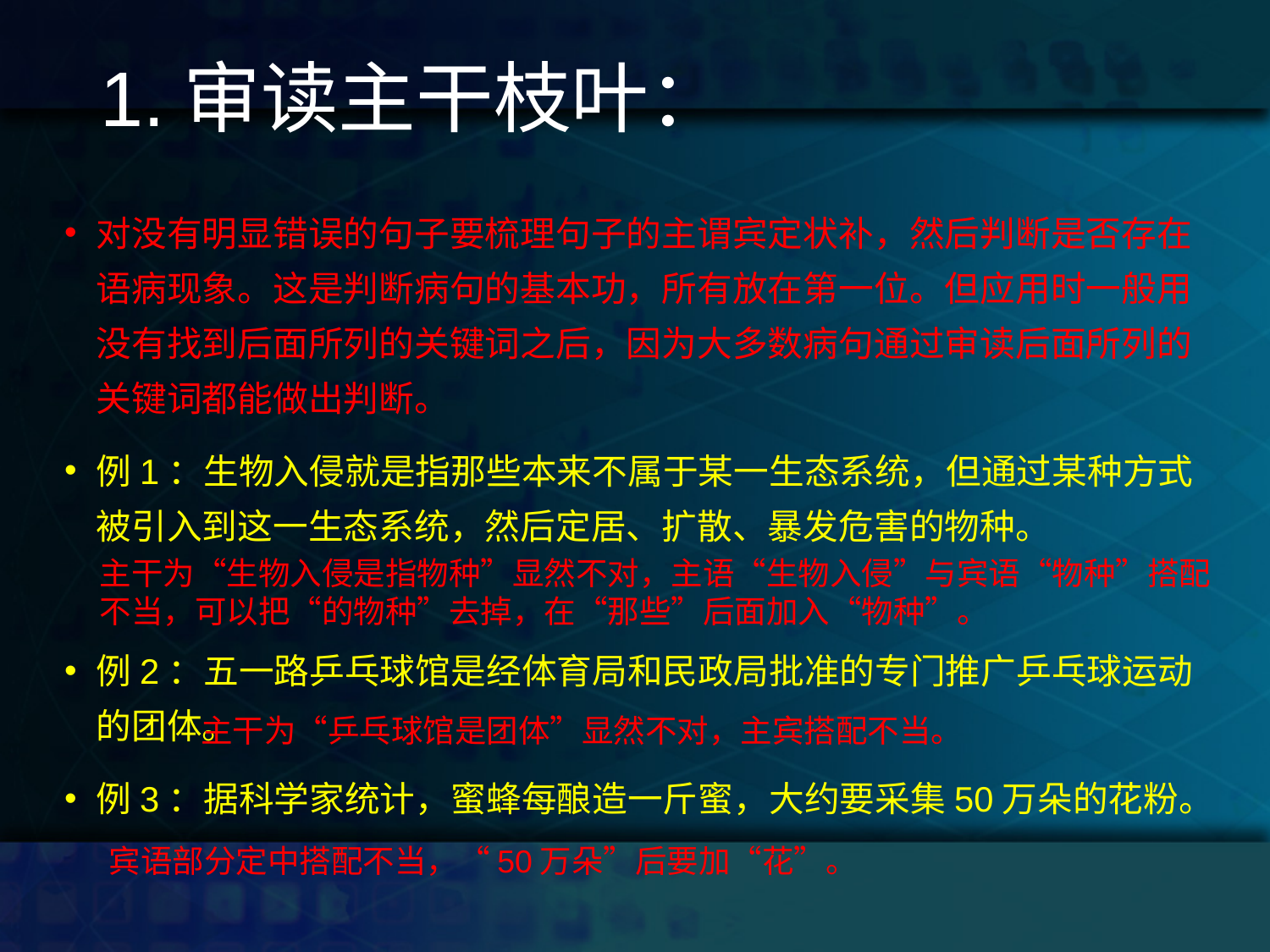

# 1.审读主干枝叶：
对没有明显错误的句子要梳理句子的主谓宾定状补，然后判断是否存在语病现象。这是判断病句的基本功，所有放在第一位。但应用时一般用没有找到后面所列的关键词之后，因为大多数病句通过审读后面所列的关键词都能做出判断。
例1：生物入侵就是指那些本来不属于某一生态系统，但通过某种方式被引入到这一生态系统，然后定居、扩散、暴发危害的物种。

例2：五一路乒乓球馆是经体育局和民政局批准的专门推广乒乓球运动的团体。
例3：据科学家统计，蜜蜂每酿造一斤蜜，大约要采集50万朵的花粉。

主干为“生物入侵是指物种”显然不对，主语“生物入侵”与宾语“物种”搭配不当，可以把“的物种”去掉，在“那些”后面加入“物种”。
主干为“乒乓球馆是团体”显然不对，主宾搭配不当。
宾语部分定中搭配不当，“50万朵”后要加“花”。